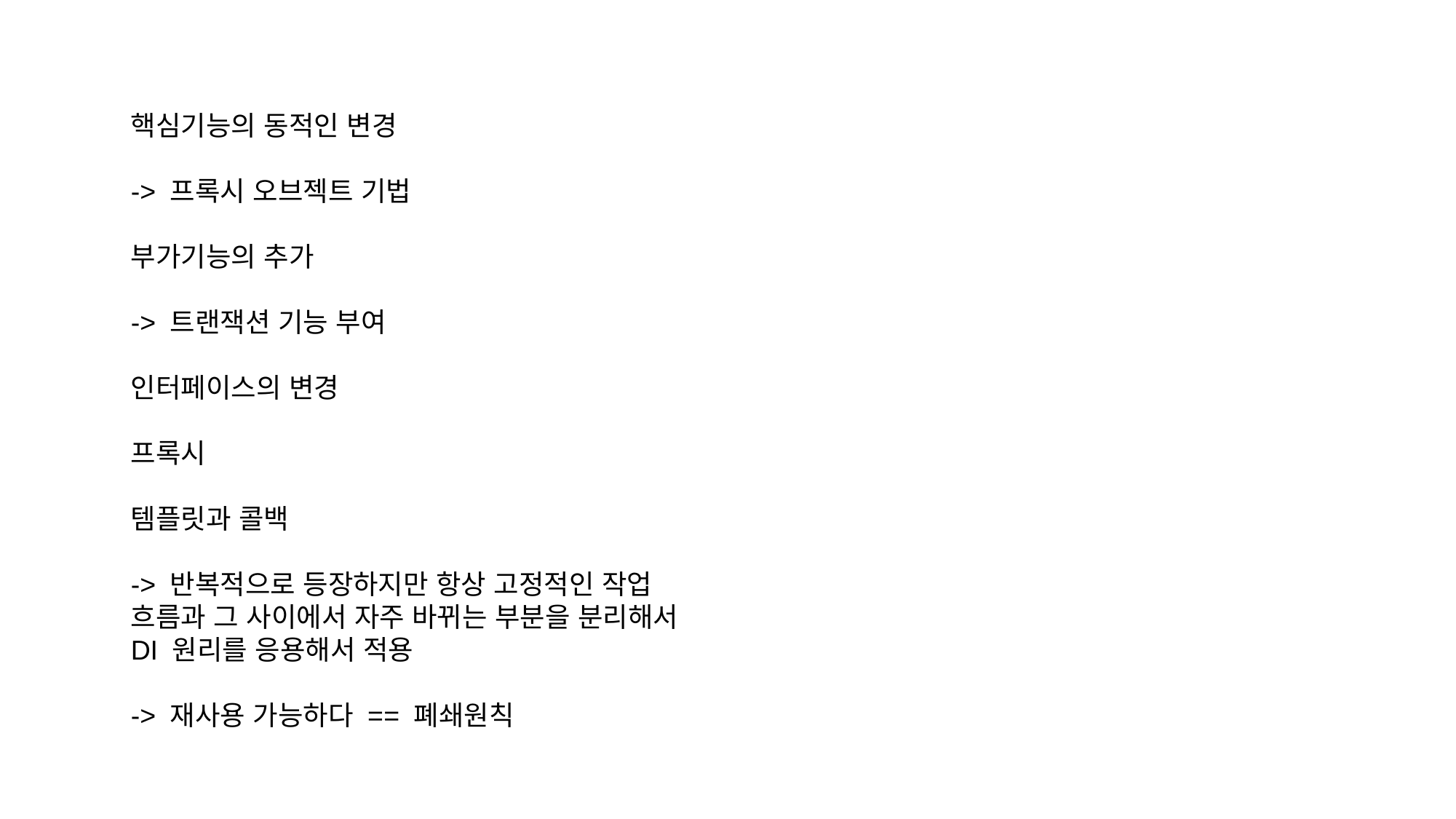

핵심기능의 동적인 변경

-> 프록시 오브젝트 기법

부가기능의 추가

-> 트랜잭션 기능 부여

인터페이스의 변경

프록시

템플릿과 콜백

-> 반복적으로 등장하지만 항상 고정적인 작업 흐름과 그 사이에서 자주 바뀌는 부분을 분리해서 DI 원리를 응용해서 적용

-> 재사용 가능하다 == 폐쇄원칙